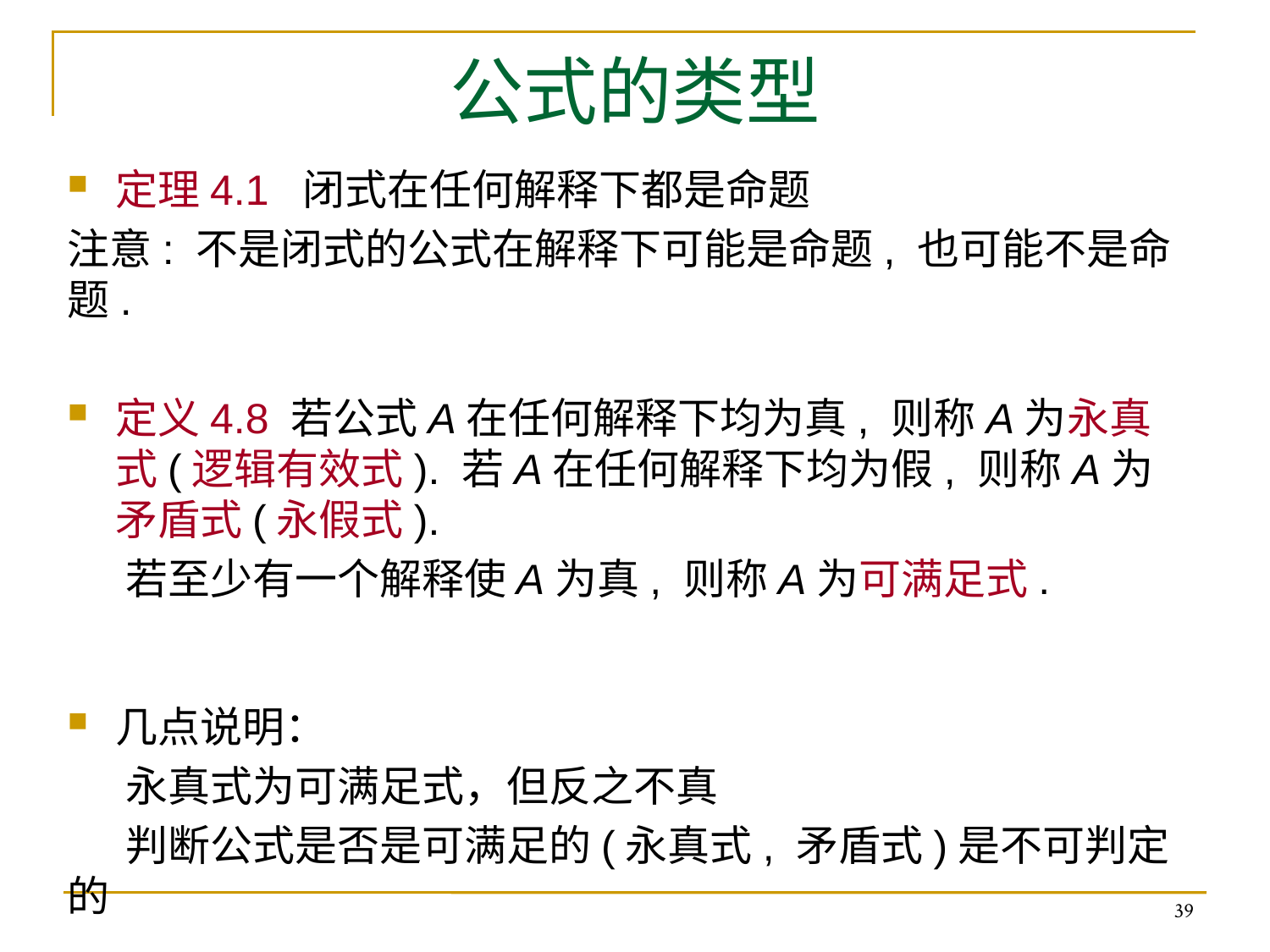

# 公式的类型
定理4.1  闭式在任何解释下都是命题
注意: 不是闭式的公式在解释下可能是命题, 也可能不是命题.

定义4.8 若公式A在任何解释下均为真, 则称A为永真式(逻辑有效式). 若A在任何解释下均为假, 则称A为矛盾式(永假式).
     若至少有一个解释使A为真, 则称A为可满足式.

几点说明：
     永真式为可满足式，但反之不真
     判断公式是否是可满足的(永真式, 矛盾式)是不可判定的
39